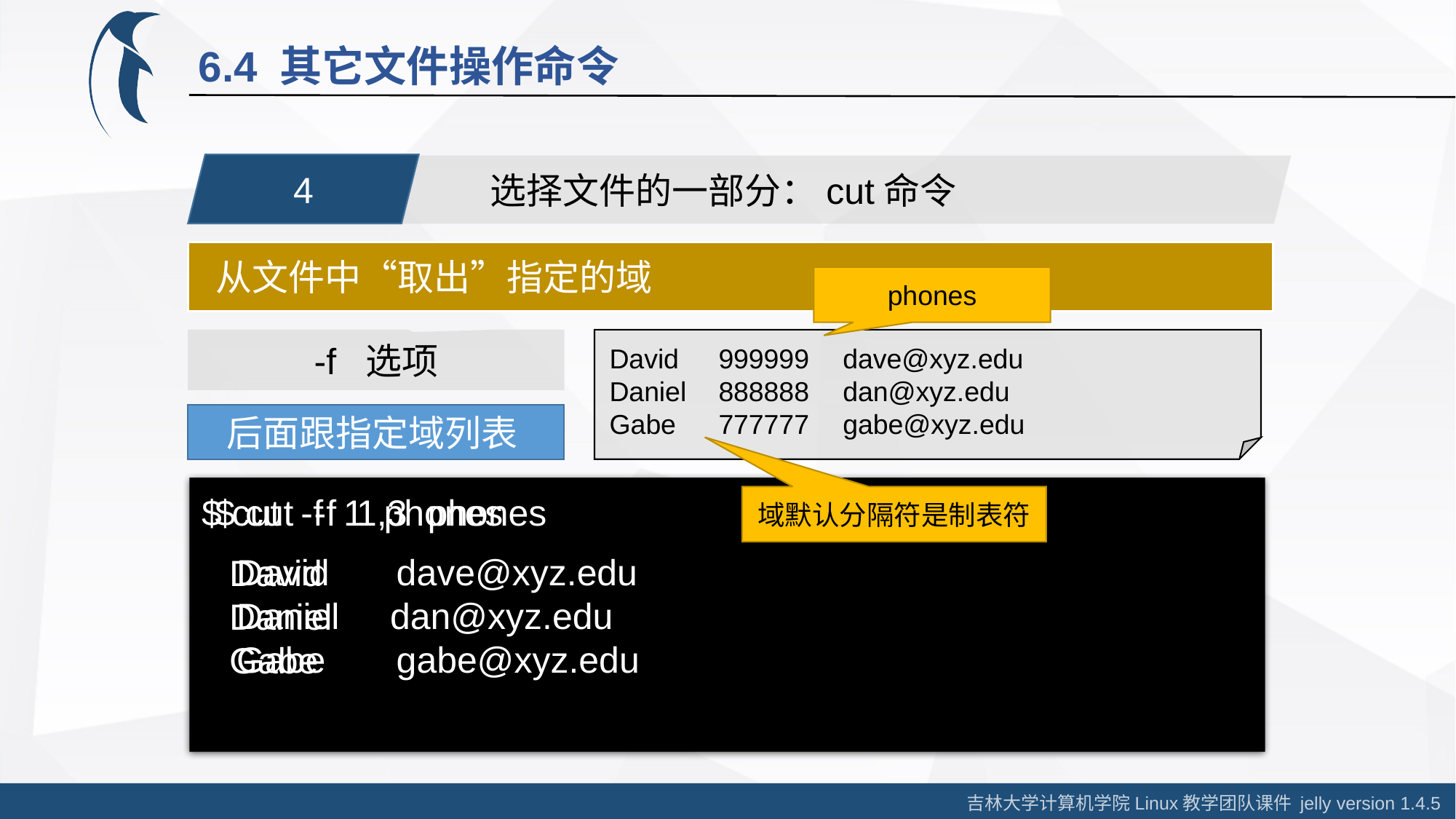

6.4 其它文件操作命令
4
选择文件的一部分：cut命令
 从文件中“取出”指定的域
phones
-f  选项

David	999999	  dave@xyz.edu
Daniel	888888	  dan@xyz.edu
Gabe	777777	  gabe@xyz.edu
后面跟指定域列表

$ cut  -f  1,3  phones
$ cut  -f  1  phones
域默认分隔符是制表符
David	     dave@xyz.edu
Daniel     dan@xyz.edu
Gabe	     gabe@xyz.edu
David
Daniel
Gabe